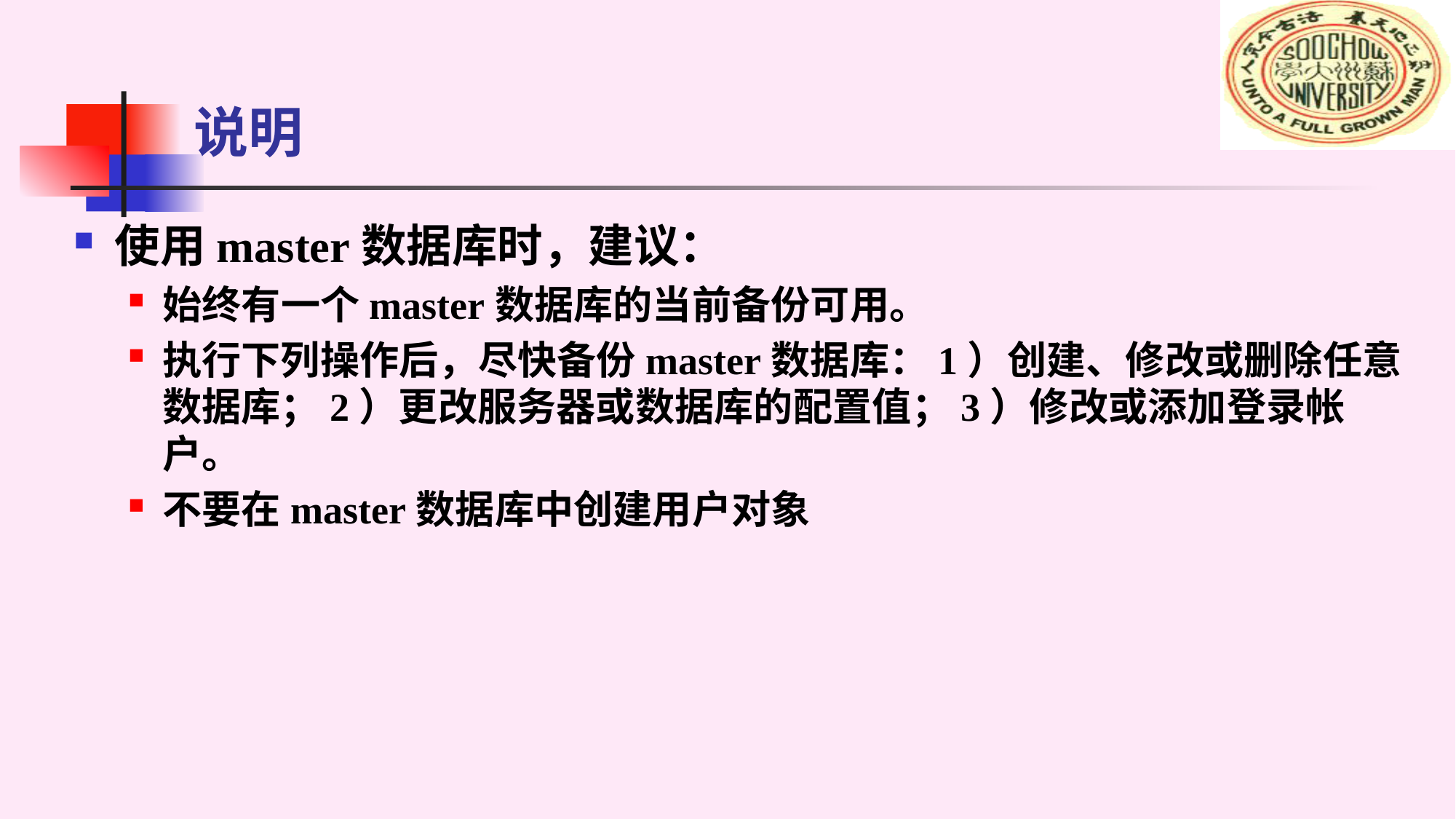

# 说明
使用master数据库时，建议：
始终有一个master数据库的当前备份可用。
执行下列操作后，尽快备份master数据库：1）创建、修改或删除任意数据库；2）更改服务器或数据库的配置值；3）修改或添加登录帐户。
不要在master数据库中创建用户对象